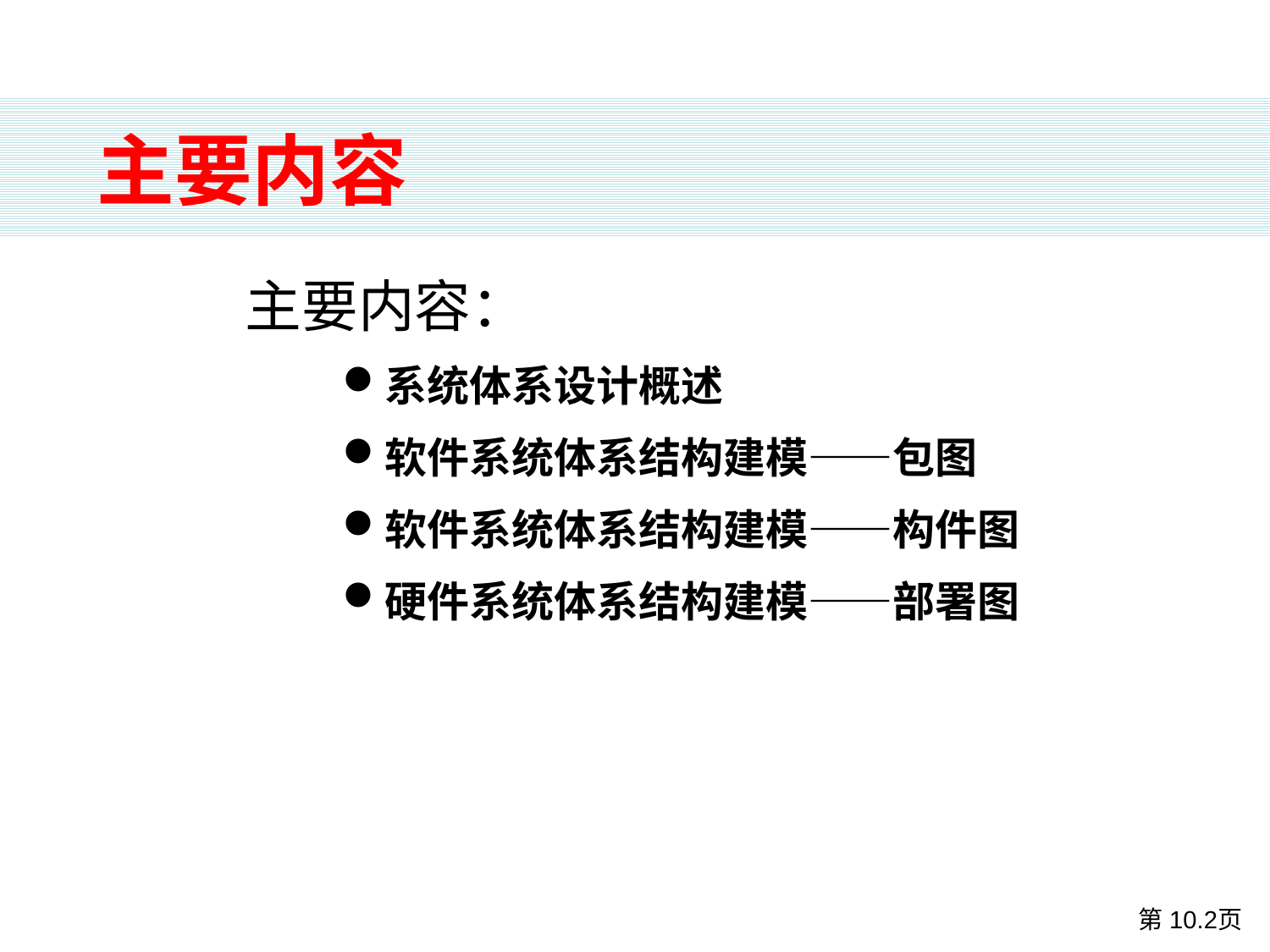

主要内容
主要内容：
系统体系设计概述
软件系统体系结构建模——包图
软件系统体系结构建模——构件图
硬件系统体系结构建模——部署图
第10.2页